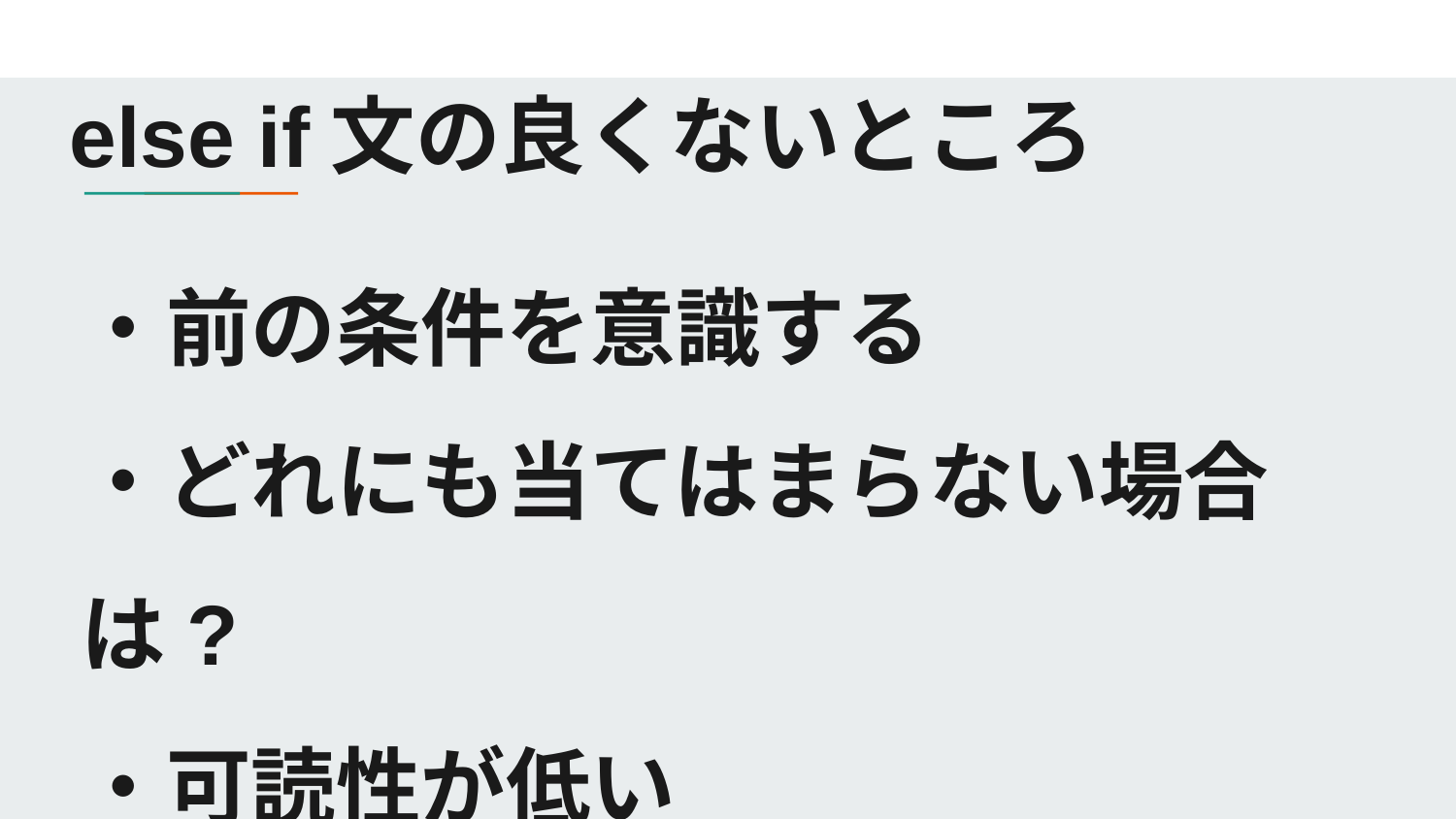

# else if文の良くないところ
・前の条件を意識する
・どれにも当てはまらない場合は?
・可読性が低い
・改修で処理が混ざる/漏れる